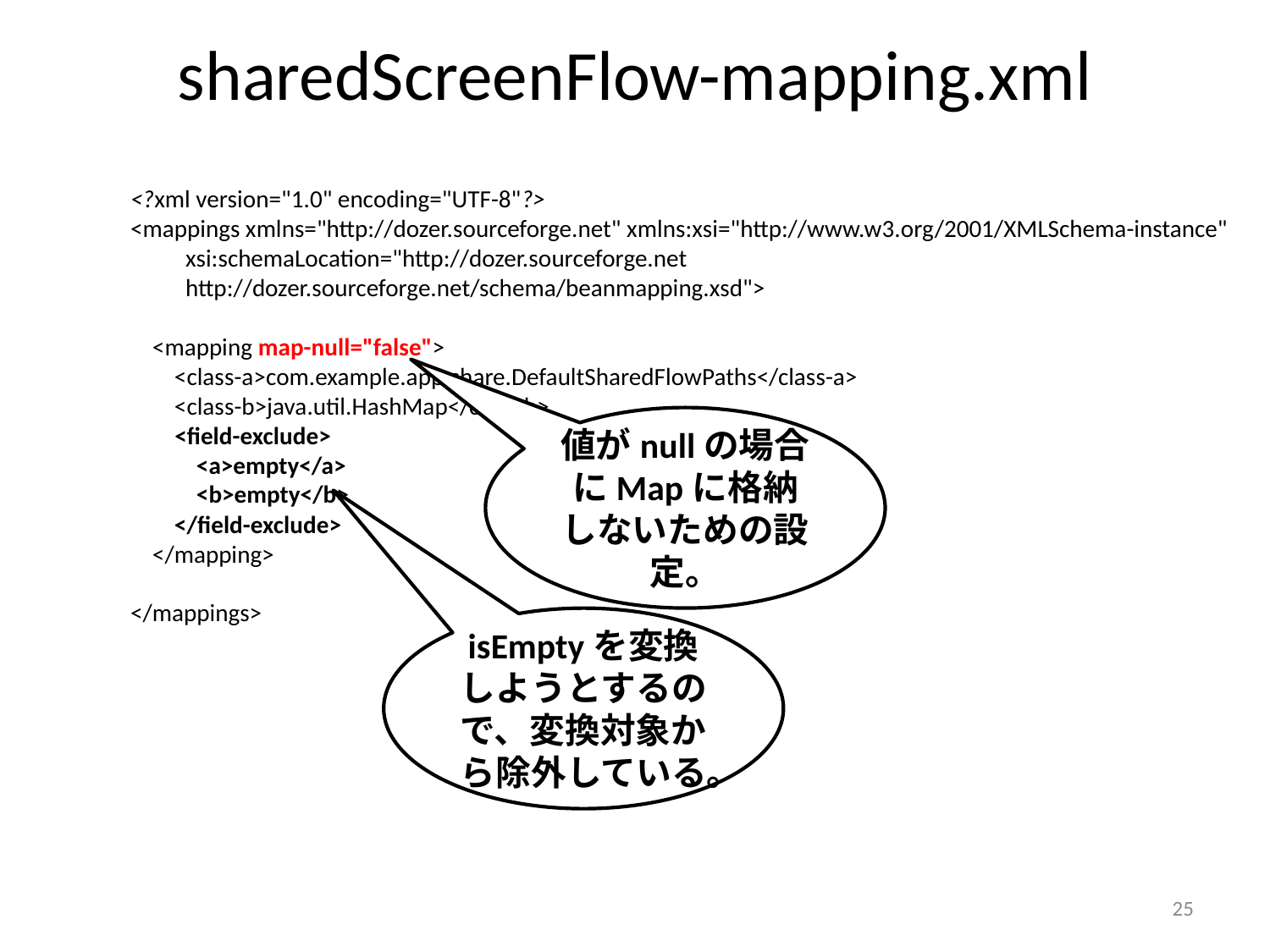

# sharedScreenFlow-mapping.xml
<?xml version="1.0" encoding="UTF-8"?>
<mappings xmlns="http://dozer.sourceforge.net" xmlns:xsi="http://www.w3.org/2001/XMLSchema-instance"
          xsi:schemaLocation="http://dozer.sourceforge.net
          http://dozer.sourceforge.net/schema/beanmapping.xsd">
    <mapping map-null="false">
        <class-a>com.example.app.share.DefaultSharedFlowPaths</class-a>
        <class-b>java.util.HashMap</class-b>
        <field-exclude>
            <a>empty</a>
            <b>empty</b>
        </field-exclude>
    </mapping>
</mappings>
値がnullの場合にMapに格納しないための設定。
isEmptyを変換しようとするので、変換対象から除外している。
25